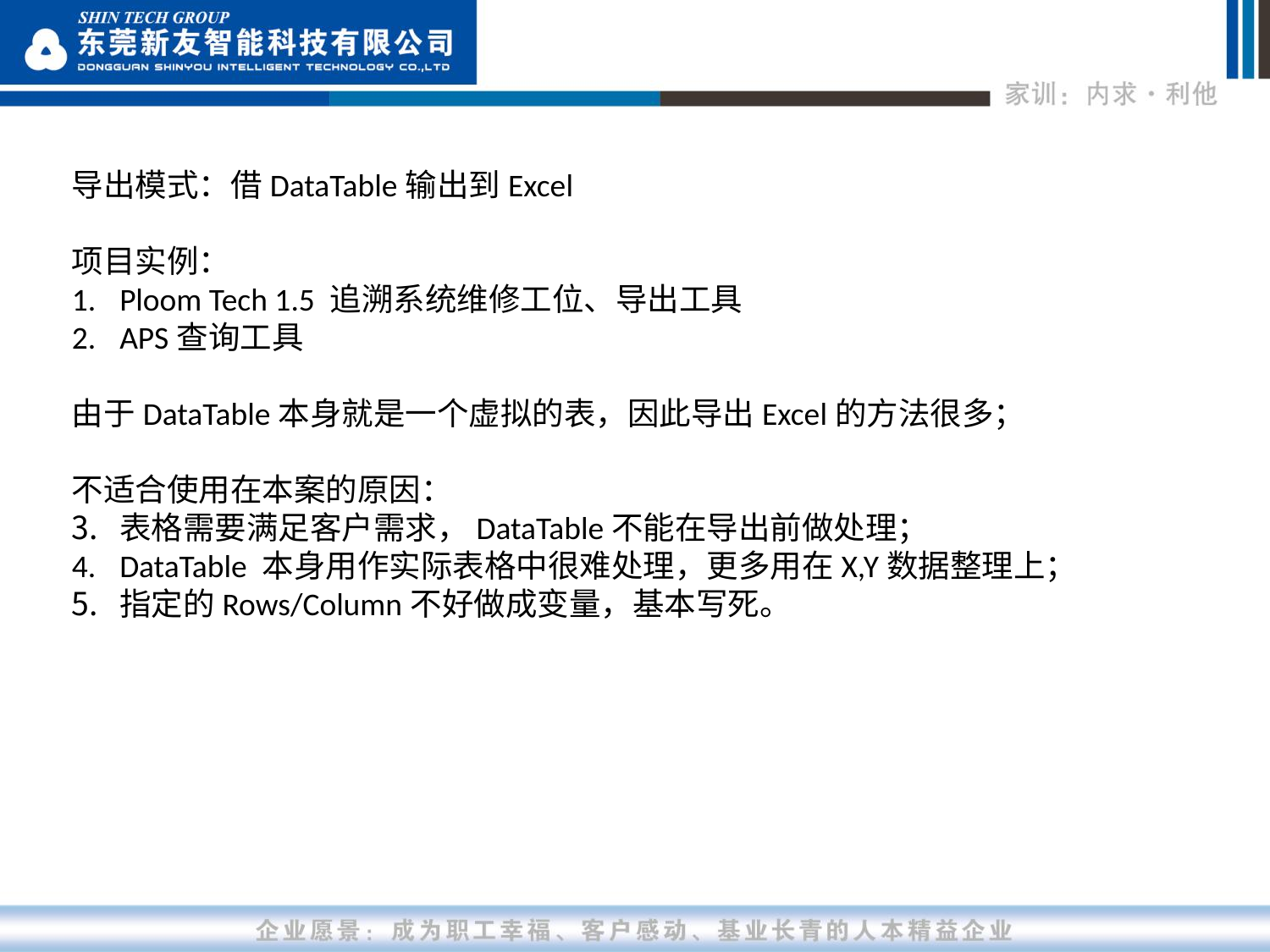

导出模式：借DataTable输出到Excel

项目实例：
Ploom Tech 1.5 追溯系统维修工位、导出工具
APS查询工具

由于DataTable本身就是一个虚拟的表，因此导出Excel的方法很多；

不适合使用在本案的原因：
表格需要满足客户需求，DataTable不能在导出前做处理；
DataTable 本身用作实际表格中很难处理，更多用在X,Y数据整理上；
指定的Rows/Column不好做成变量，基本写死。